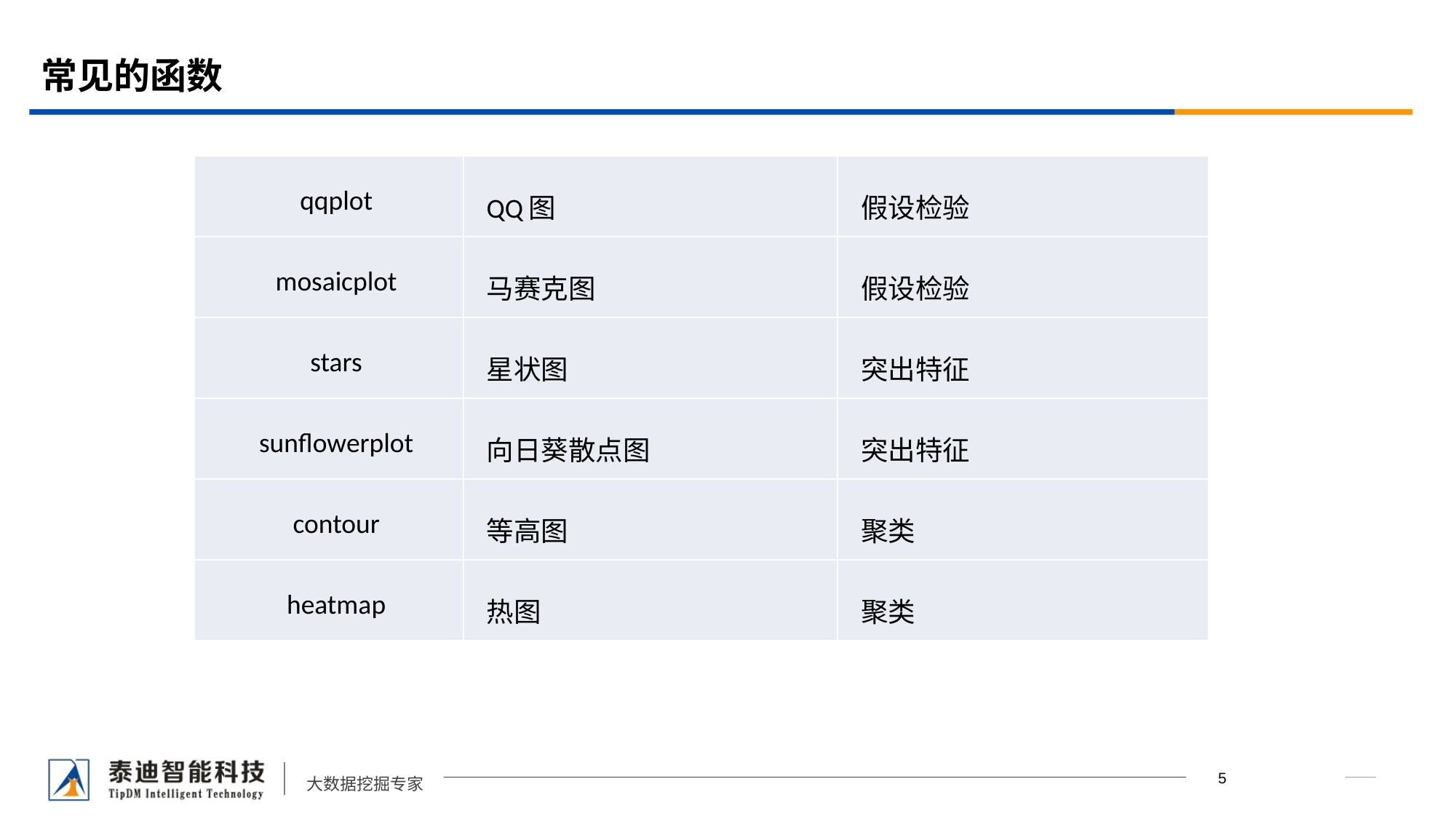

# 常见的函数
| qqplot | QQ图 | 假设检验 |
| --- | --- | --- |
| mosaicplot | 马赛克图 | 假设检验 |
| stars | 星状图 | 突出特征 |
| sunflowerplot | 向日葵散点图 | 突出特征 |
| contour | 等高图 | 聚类 |
| heatmap | 热图 | 聚类 |